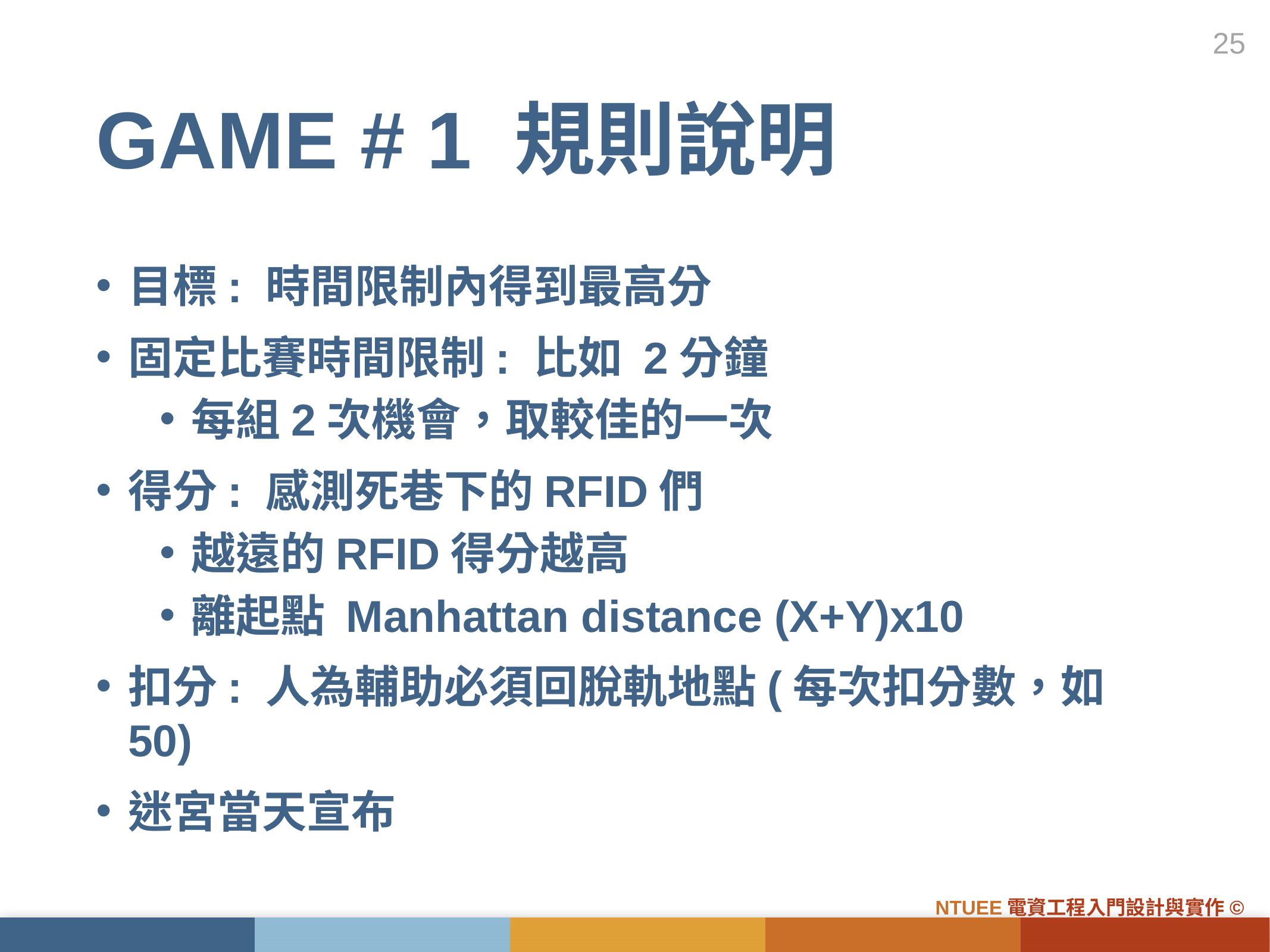

25
# GAME # 1 規則說明
目標: 時間限制內得到最高分
固定比賽時間限制: 比如 2分鐘
每組2次機會，取較佳的一次
得分: 感測死巷下的RFID們
越遠的RFID得分越高
離起點 Manhattan distance (X+Y)x10
扣分: 人為輔助必須回脫軌地點(每次扣分數，如50)
迷宮當天宣布